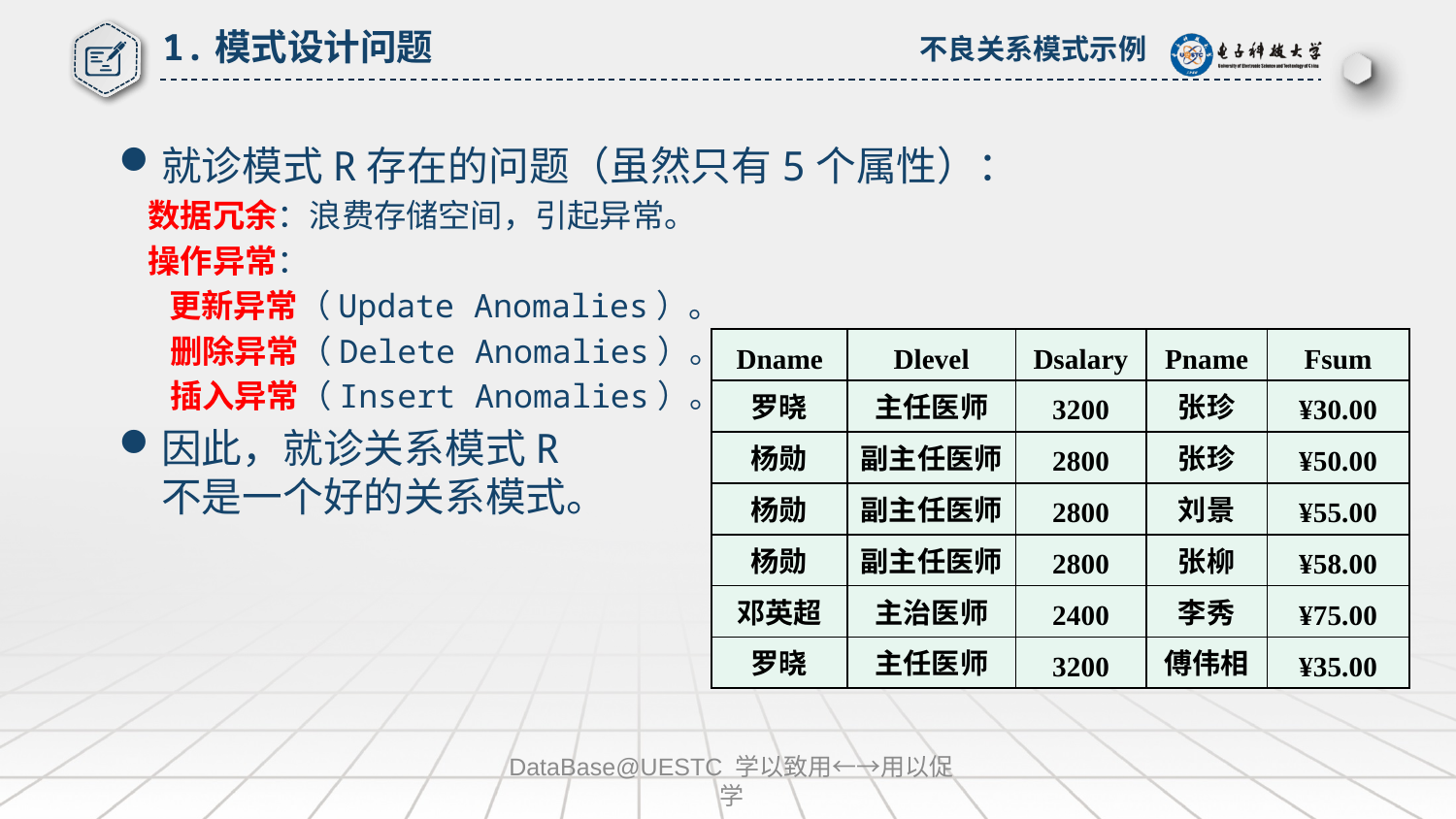

# 1.模式设计问题
不良关系模式示例
就诊模式R存在的问题（虽然只有5个属性）：
   数据冗余：浪费存储空间，引起异常。
   操作异常：
        更新异常（Update Anomalies）。
      删除异常（Delete Anomalies）。
      插入异常（Insert Anomalies）。
因此，就诊关系模式R
不是一个好的关系模式。
| Dname | Dlevel | Dsalary | Pname | Fsum |
| --- | --- | --- | --- | --- |
| 罗晓 | 主任医师 | 3200 | 张珍 | ¥30.00 |
| 杨勋 | 副主任医师 | 2800 | 张珍 | ¥50.00 |
| 杨勋 | 副主任医师 | 2800 | 刘景 | ¥55.00 |
| 杨勋 | 副主任医师 | 2800 | 张柳 | ¥58.00 |
| 邓英超 | 主治医师 | 2400 | 李秀 | ¥75.00 |
| 罗晓 | 主任医师 | 3200 | 傅伟相 | ¥35.00 |
5
DataBase@UESTC 学以致用←→用以促学